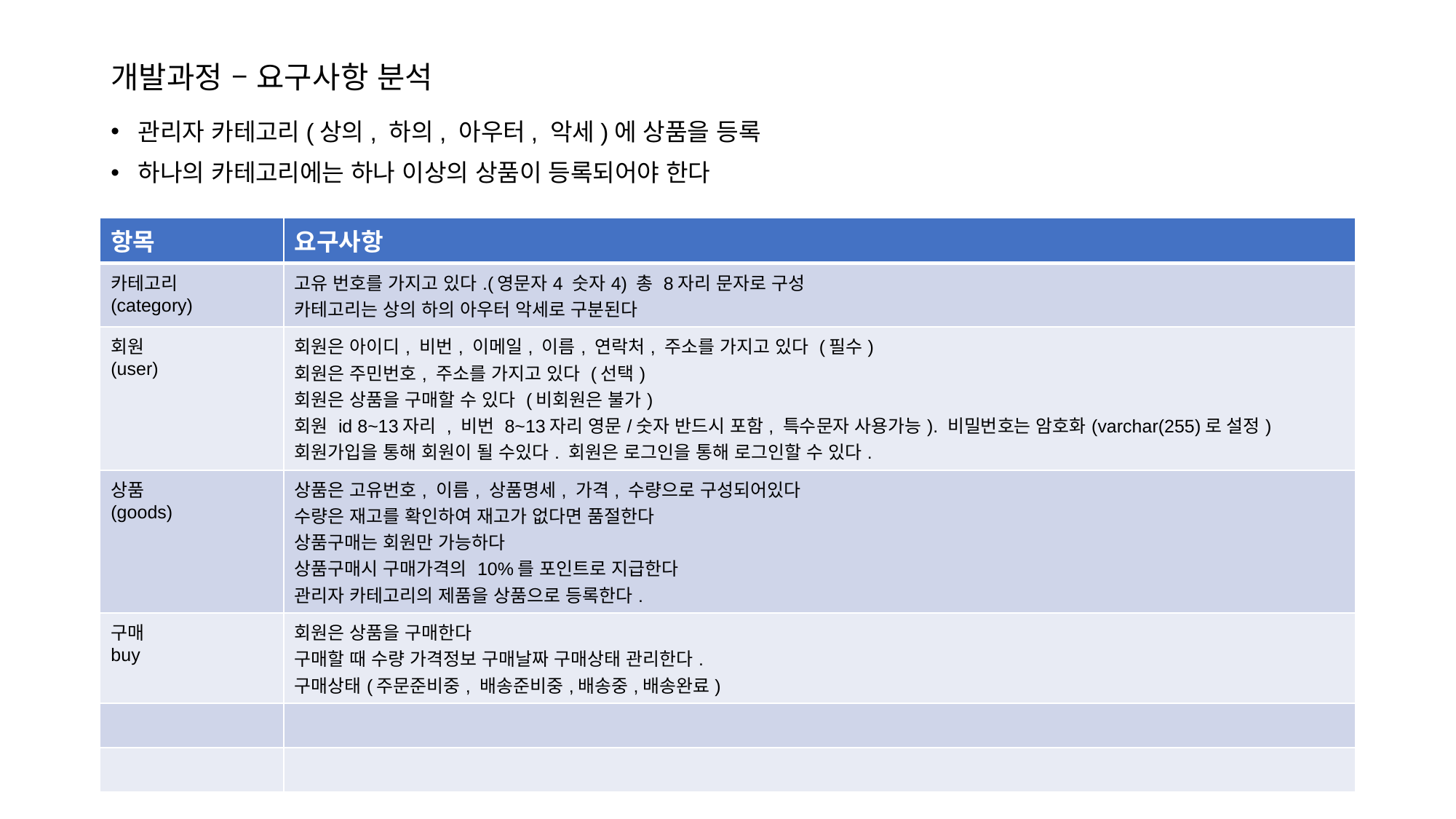

# 개발과정 – 요구사항 분석
관리자 카테고리(상의, 하의, 아우터, 악세)에 상품을 등록
하나의 카테고리에는 하나 이상의 상품이 등록되어야 한다

| 항목 | 요구사항 |
| --- | --- |
| 카테고리 (category) | 고유 번호를 가지고 있다.(영문자4 숫자4) 총 8자리 문자로 구성 카테고리는 상의 하의 아우터 악세로 구분된다 |
| 회원 (user) | 회원은 아이디, 비번, 이메일, 이름, 연락처, 주소를 가지고 있다 (필수) 회원은 주민번호, 주소를 가지고 있다 (선택) 회원은 상품을 구매할 수 있다 (비회원은 불가) 회원 id 8~13자리 , 비번 8~13자리 영문/숫자 반드시 포함, 특수문자 사용가능). 비밀번호는 암호화(varchar(255)로 설정) 회원가입을 통해 회원이 될 수있다. 회원은 로그인을 통해 로그인할 수 있다. |
| 상품 (goods) | 상품은 고유번호, 이름, 상품명세, 가격, 수량으로 구성되어있다 수량은 재고를 확인하여 재고가 없다면 품절한다 상품구매는 회원만 가능하다 상품구매시 구매가격의 10%를 포인트로 지급한다 관리자 카테고리의 제품을 상품으로 등록한다. |
| 구매 buy | 회원은 상품을 구매한다 구매할 때 수량 가격정보 구매날짜 구매상태 관리한다. 구매상태(주문준비중, 배송준비중,배송중,배송완료) |
|  |  |
|  |  |